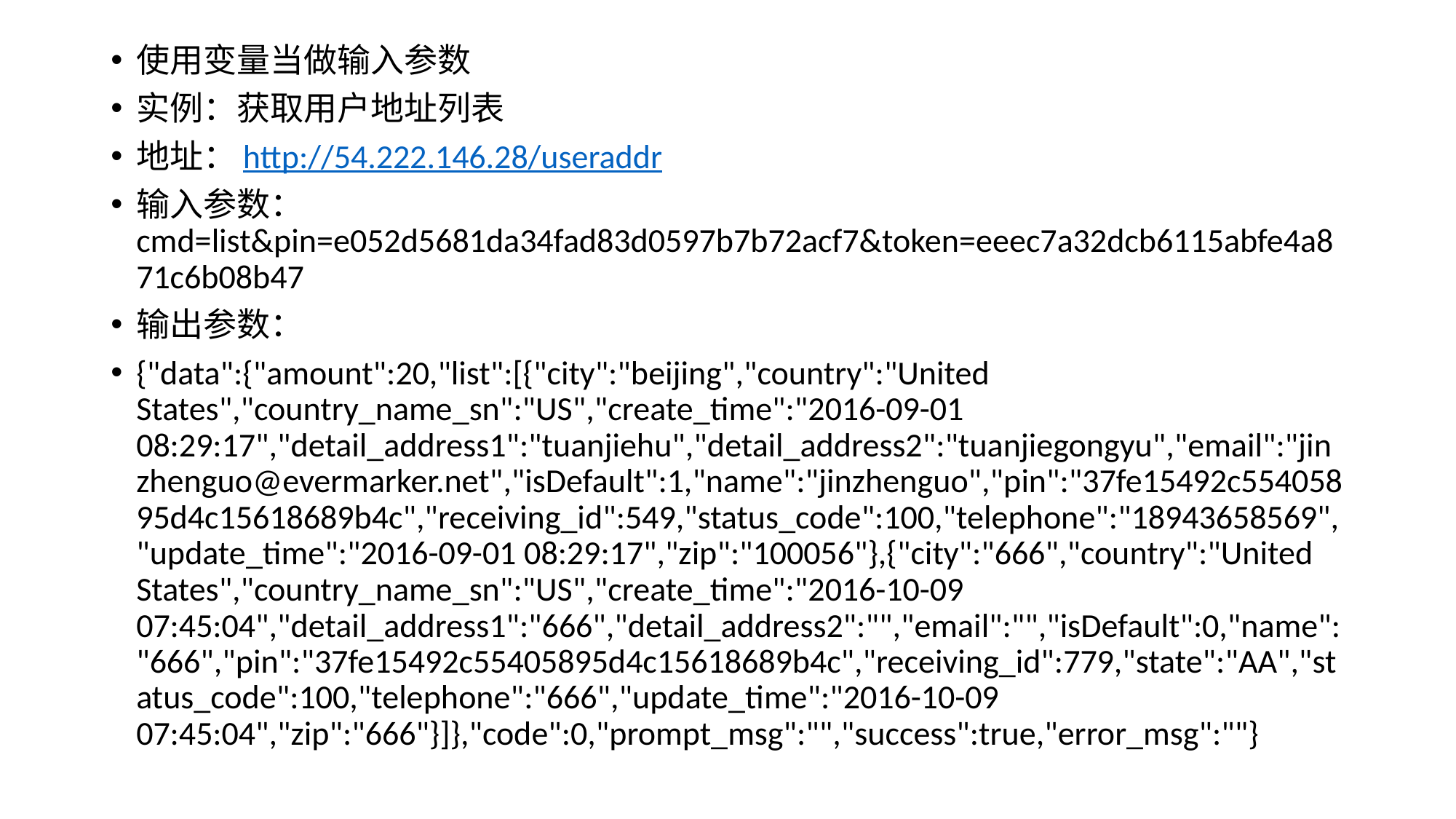

使用变量当做输入参数
实例：获取用户地址列表
地址：http://54.222.146.28/useraddr
输入参数：cmd=list&pin=e052d5681da34fad83d0597b7b72acf7&token=eeec7a32dcb6115abfe4a871c6b08b47
输出参数：
{"data":{"amount":20,"list":[{"city":"beijing","country":"United States","country_name_sn":"US","create_time":"2016-09-01 08:29:17","detail_address1":"tuanjiehu","detail_address2":"tuanjiegongyu","email":"jinzhenguo@evermarker.net","isDefault":1,"name":"jinzhenguo","pin":"37fe15492c55405895d4c15618689b4c","receiving_id":549,"status_code":100,"telephone":"18943658569","update_time":"2016-09-01 08:29:17","zip":"100056"},{"city":"666","country":"United States","country_name_sn":"US","create_time":"2016-10-09 07:45:04","detail_address1":"666","detail_address2":"","email":"","isDefault":0,"name":"666","pin":"37fe15492c55405895d4c15618689b4c","receiving_id":779,"state":"AA","status_code":100,"telephone":"666","update_time":"2016-10-09 07:45:04","zip":"666"}]},"code":0,"prompt_msg":"","success":true,"error_msg":""}